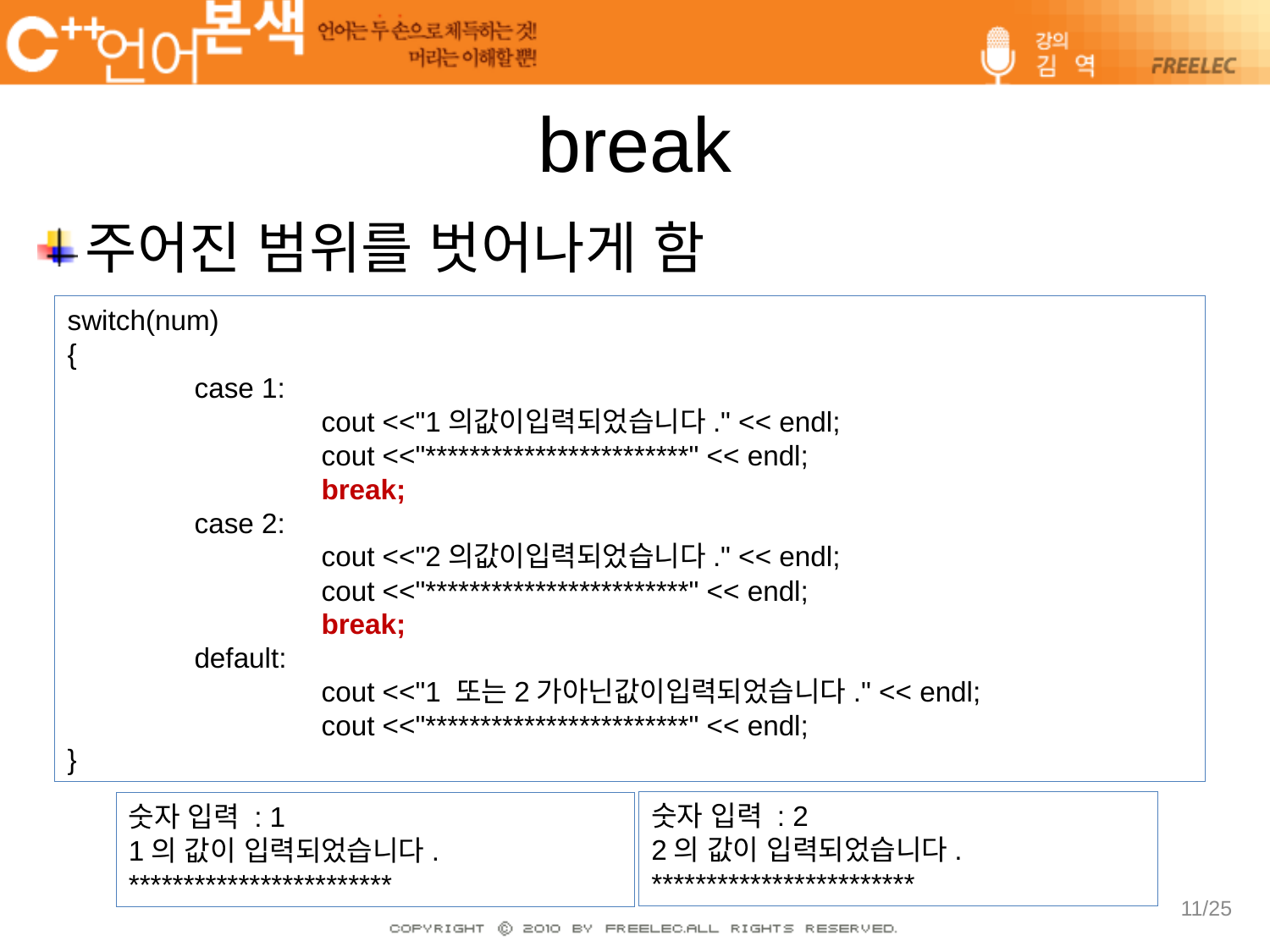

# break
주어진 범위를 벗어나게 함
switch(num)
{
	case 1:
		cout <<"1의값이입력되었습니다." << endl;
		cout <<"************************" << endl;
		break;
	case 2:
		cout <<"2의값이입력되었습니다." << endl;
		cout <<"************************" << endl;
		break;
	default:
		cout <<"1 또는2가아닌값이입력되었습니다." << endl;
		cout <<"************************" << endl;
}
숫자 입력 : 2
2의 값이 입력되었습니다.
************************
숫자 입력 : 1
1의 값이 입력되었습니다.
************************
11/25